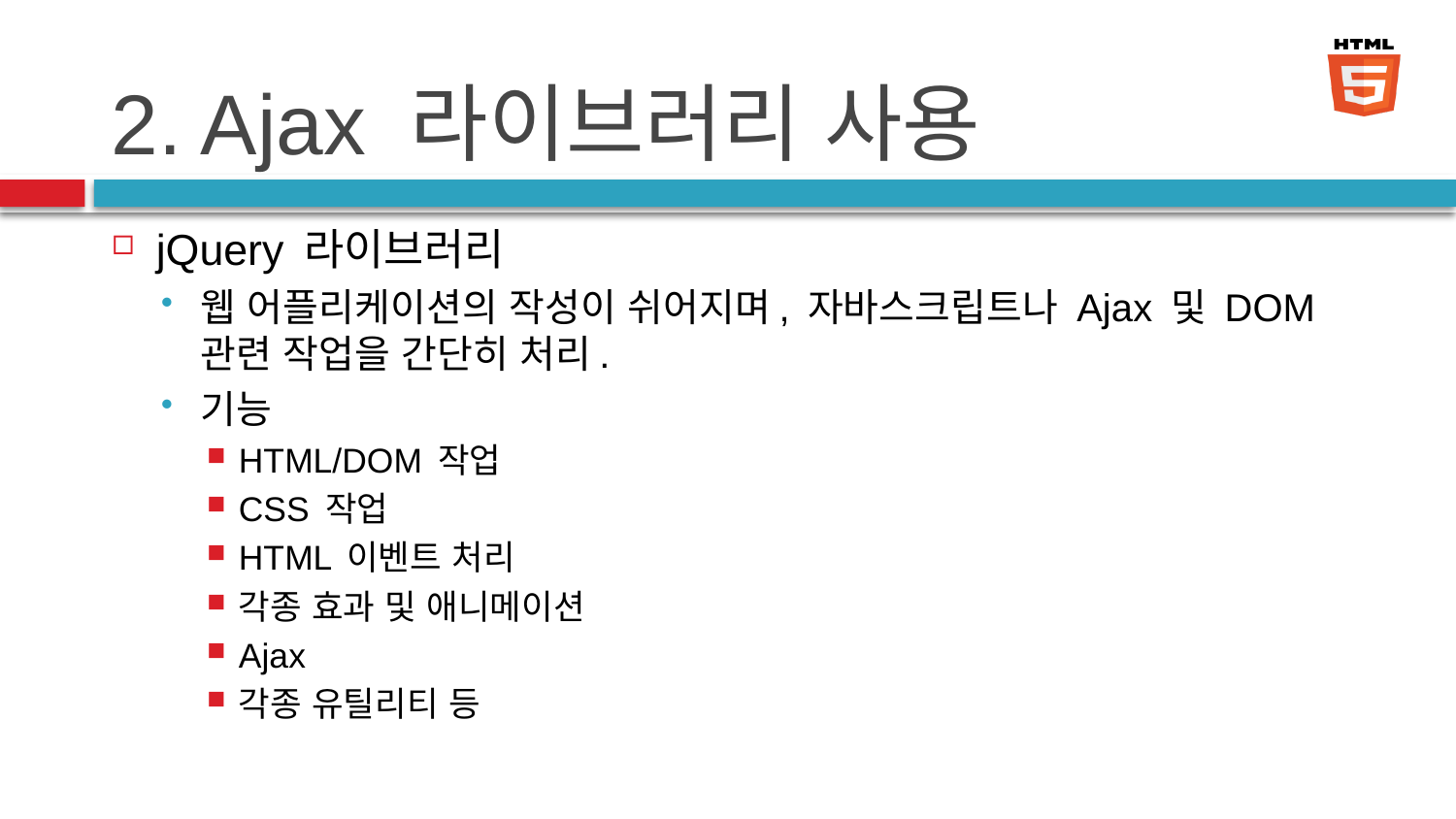

# 2. Ajax 라이브러리 사용
jQuery 라이브러리
웹 어플리케이션의 작성이 쉬어지며, 자바스크립트나 Ajax 및 DOM관련 작업을 간단히 처리.
기능
HTML/DOM 작업
CSS 작업
HTML 이벤트 처리
각종 효과 및 애니메이션
Ajax
각종 유틸리티 등